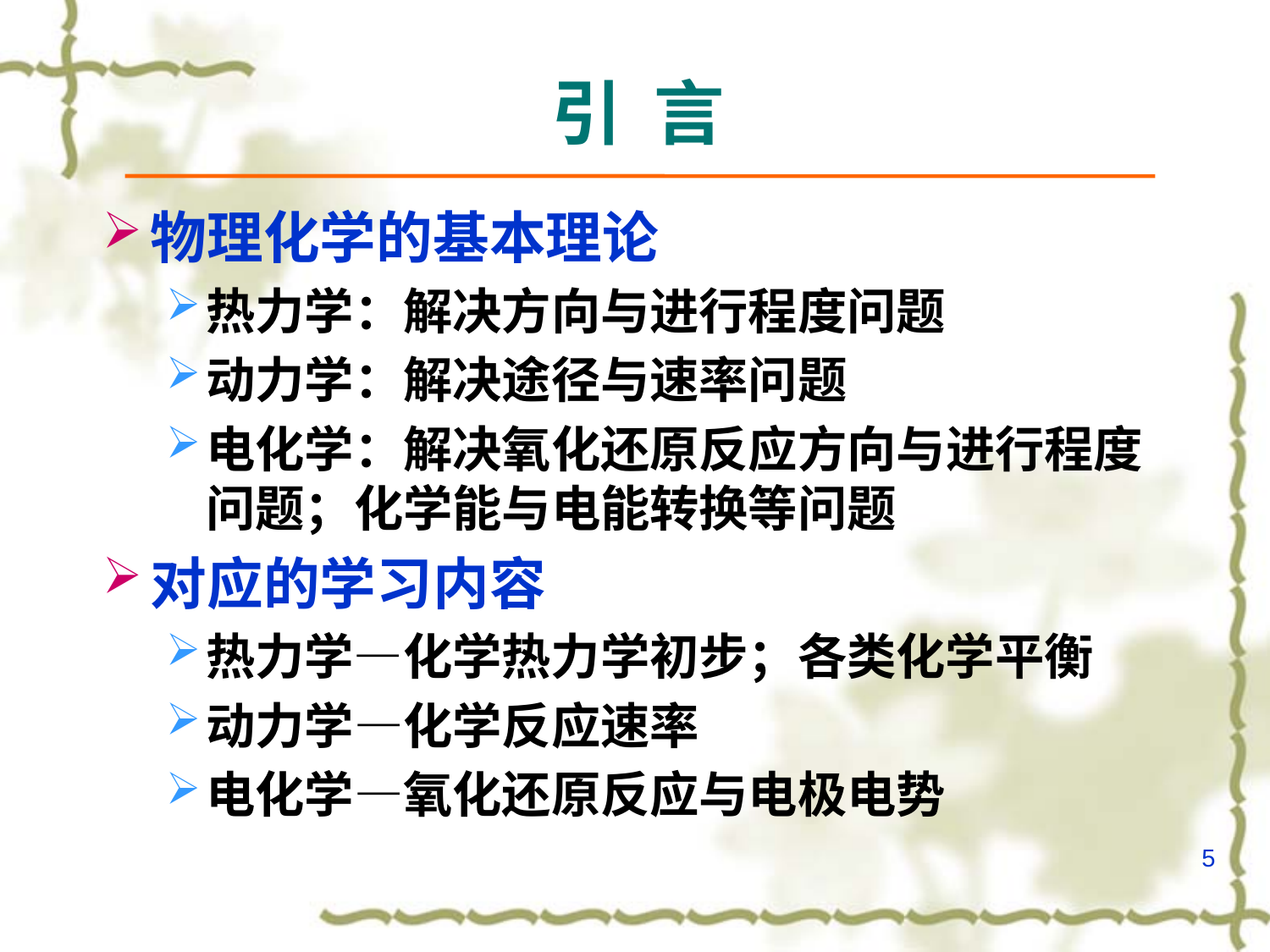

# 引  言

物理化学的基本理论
热力学：解决方向与进行程度问题
动力学：解决途径与速率问题
电化学：解决氧化还原反应方向与进行程度问题；化学能与电能转换等问题
对应的学习内容
热力学—化学热力学初步；各类化学平衡
动力学—化学反应速率
电化学—氧化还原反应与电极电势

5